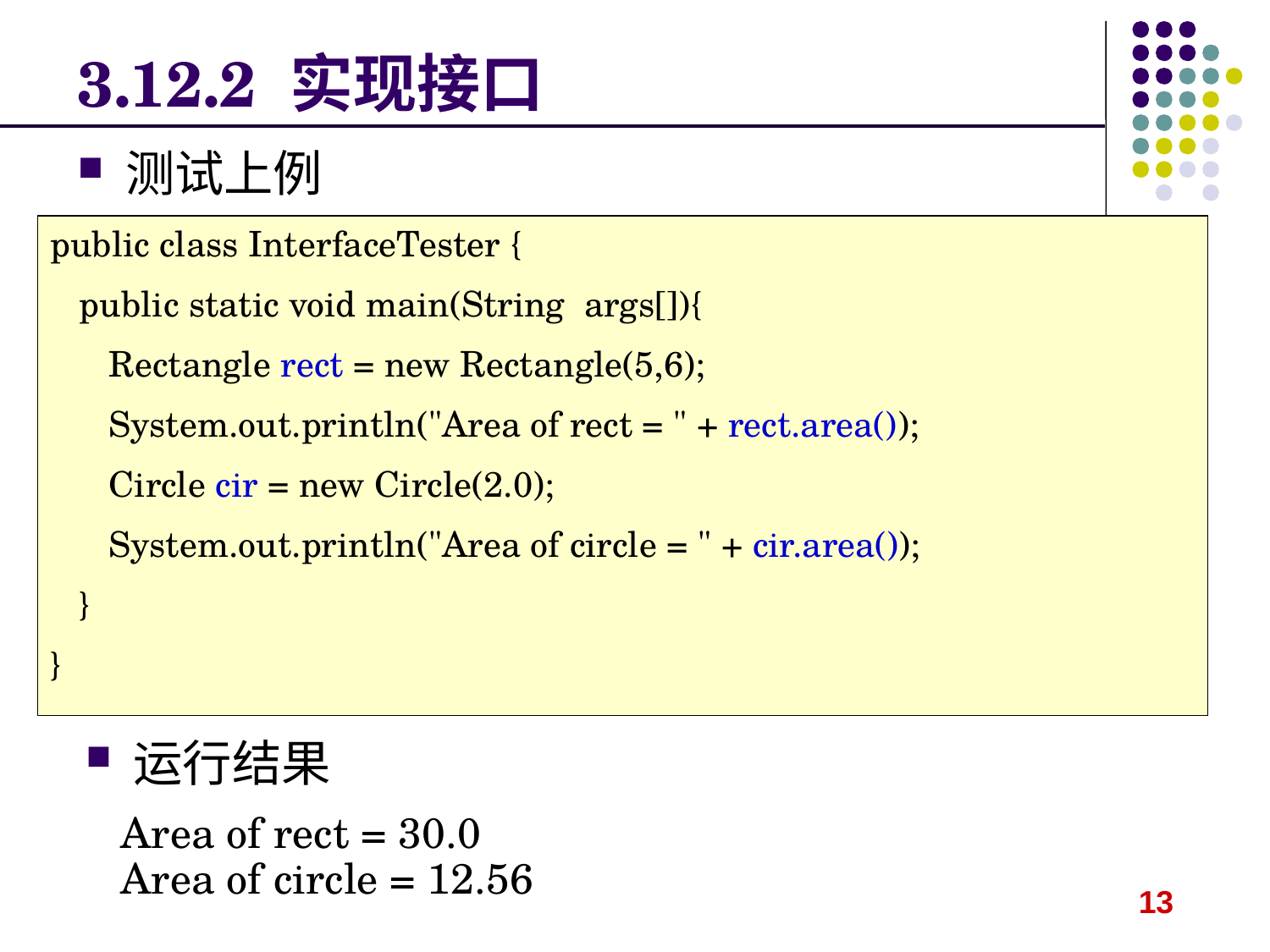

# 3.12.2 实现接口
测试上例

public class InterfaceTester {
   public static void main(String  args[]){
      Rectangle rect = new Rectangle(5,6);
      System.out.println("Area of rect = " + rect.area());
      Circle cir = new Circle(2.0);
      System.out.println("Area of circle = " + cir.area());
   }
}
运行结果

Area of rect = 30.0
Area of circle = 12.56